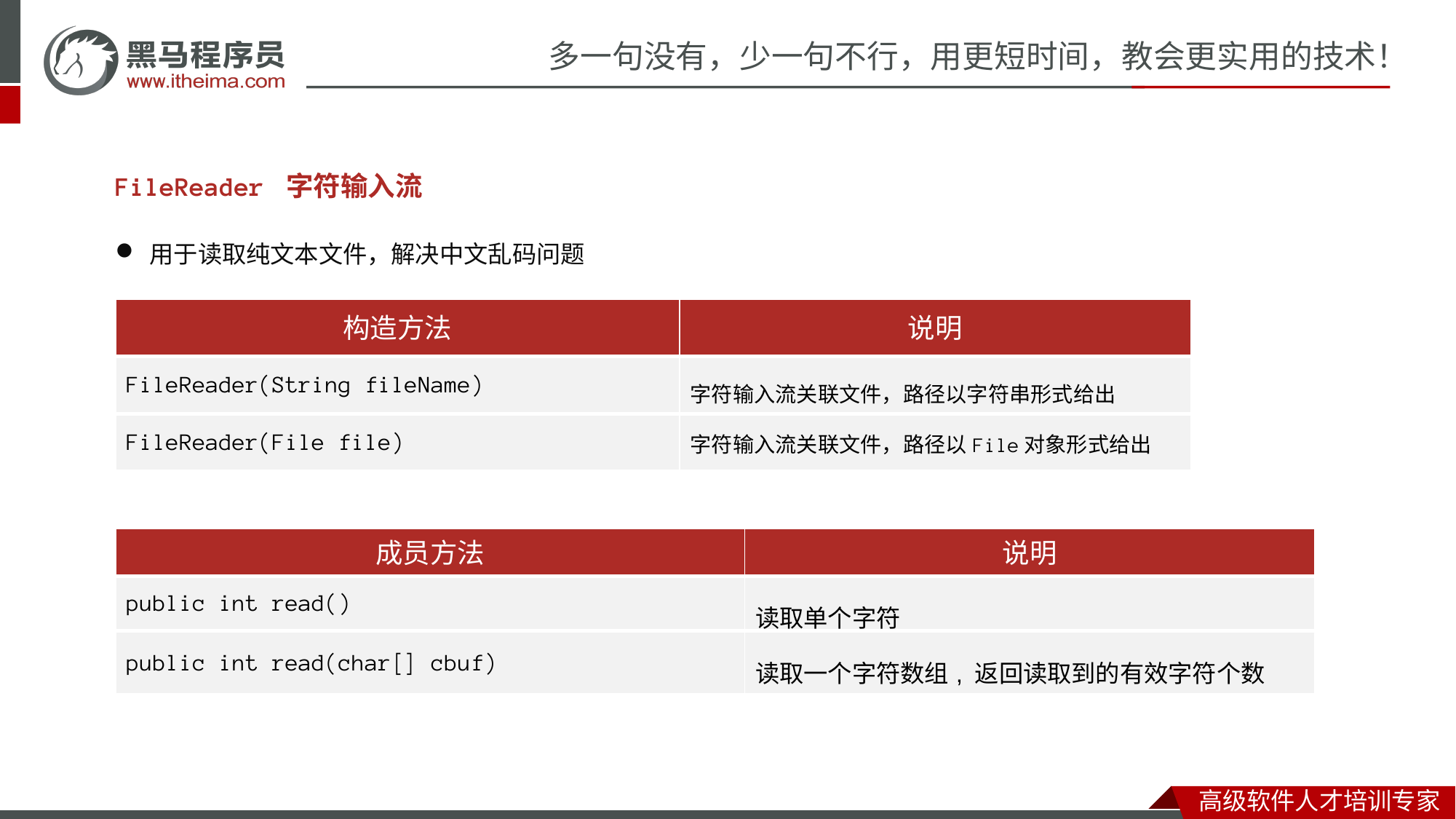

FileReader 字符输入流
用于读取纯文本文件，解决中文乱码问题
| 构造方法 | 说明 |
| --- | --- |
| FileReader(String fileName) | 字符输入流关联文件，路径以字符串形式给出 |
| FileReader(File file) | 字符输入流关联文件，路径以File对象形式给出 |
| 成员方法 | 说明 |
| --- | --- |
| public int read() | 读取单个字符 |
| public int read(char[] cbuf) | 读取一个字符数组, 返回读取到的有效字符个数 |